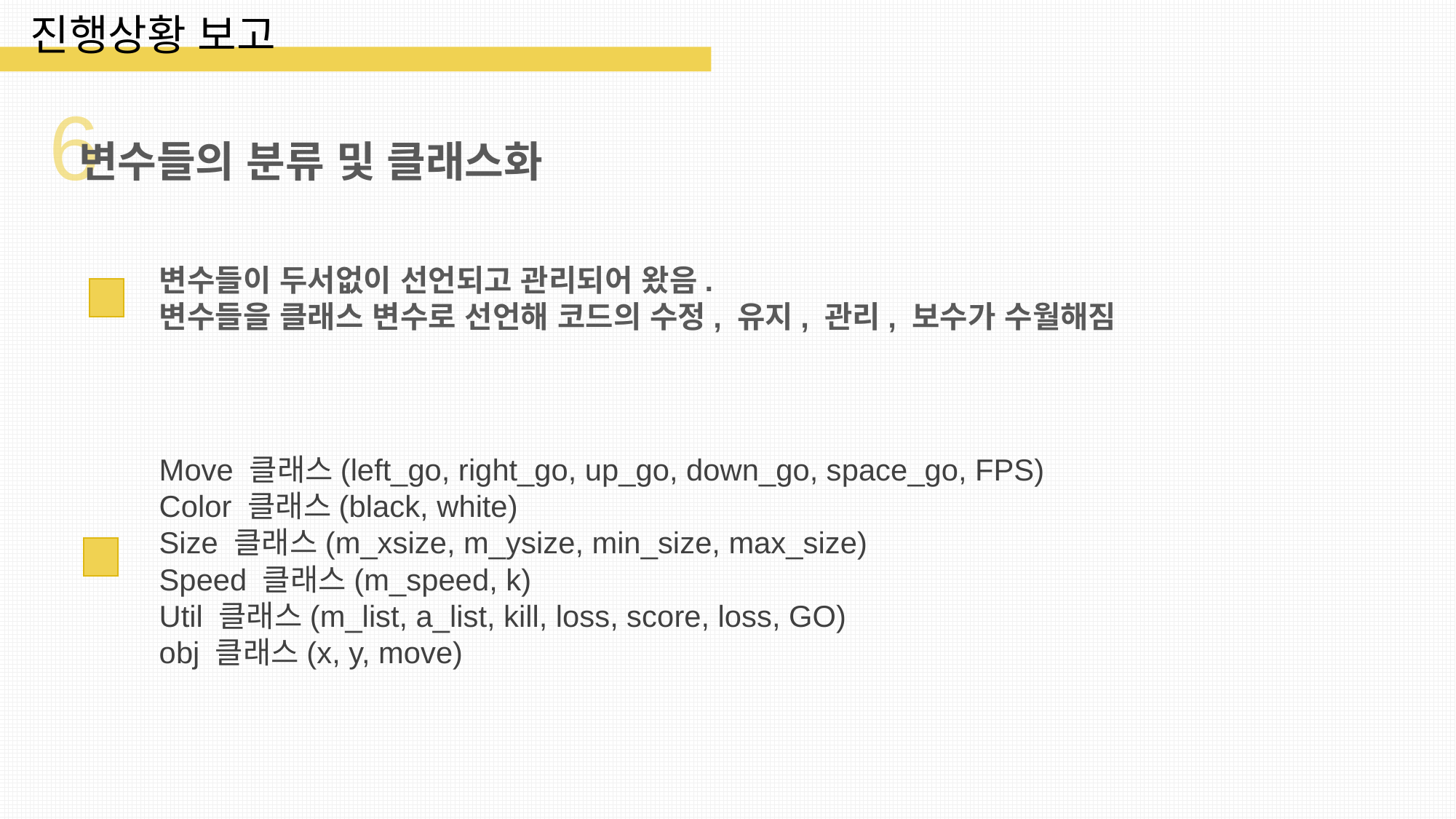

진행상황 보고

6
변수들의 분류 및 클래스화
변수들이 두서없이 선언되고 관리되어 왔음.
변수들을 클래스 변수로 선언해 코드의 수정, 유지, 관리, 보수가 수월해짐

Move 클래스(left_go, right_go, up_go, down_go, space_go, FPS)
Color 클래스(black, white)
Size 클래스(m_xsize, m_ysize, min_size, max_size)
Speed 클래스(m_speed, k)
Util 클래스(m_list, a_list, kill, loss, score, loss, GO)
obj 클래스(x, y, move)